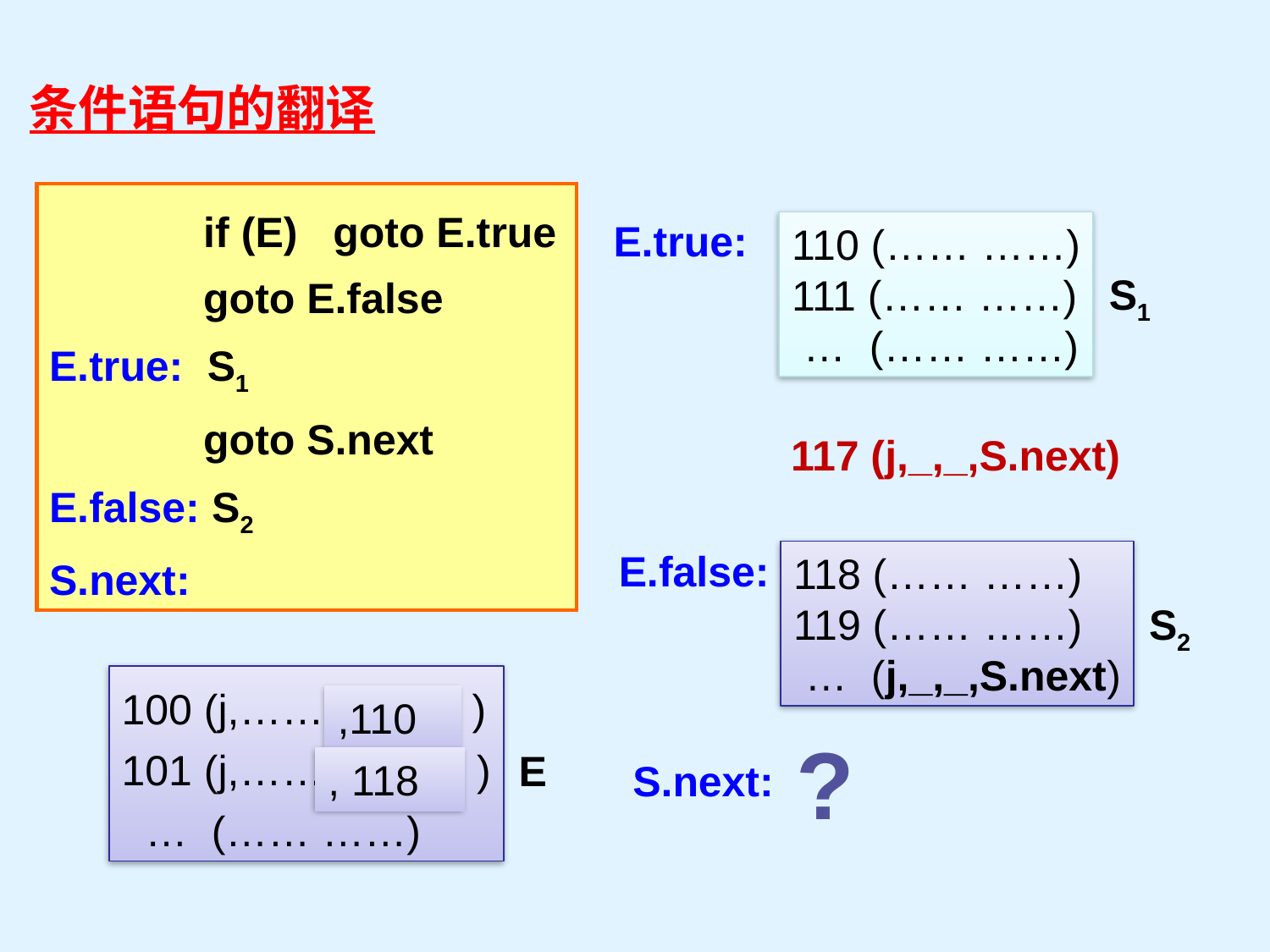

条件语句的翻译
             if (E)   goto E.true
             goto E.false
E.true:  S1
             goto S.next
E.false: S2
S.next:
E.true:
110 (…… ……)
111 (…… ……)
 …  (…… ……)
S1
if语句文法：
S →if(E) S1 |
       if(E) S1 else S2
117 (j,_,_,S.next)
E.false:
118 (…… ……)
119 (…… ……)
 …  (j,_,_,S.next)
S2
100 (j,……  E.true )
101 (j,…… E.false )
  …  (…… ……)
E
,110
?
, 118
S.next: